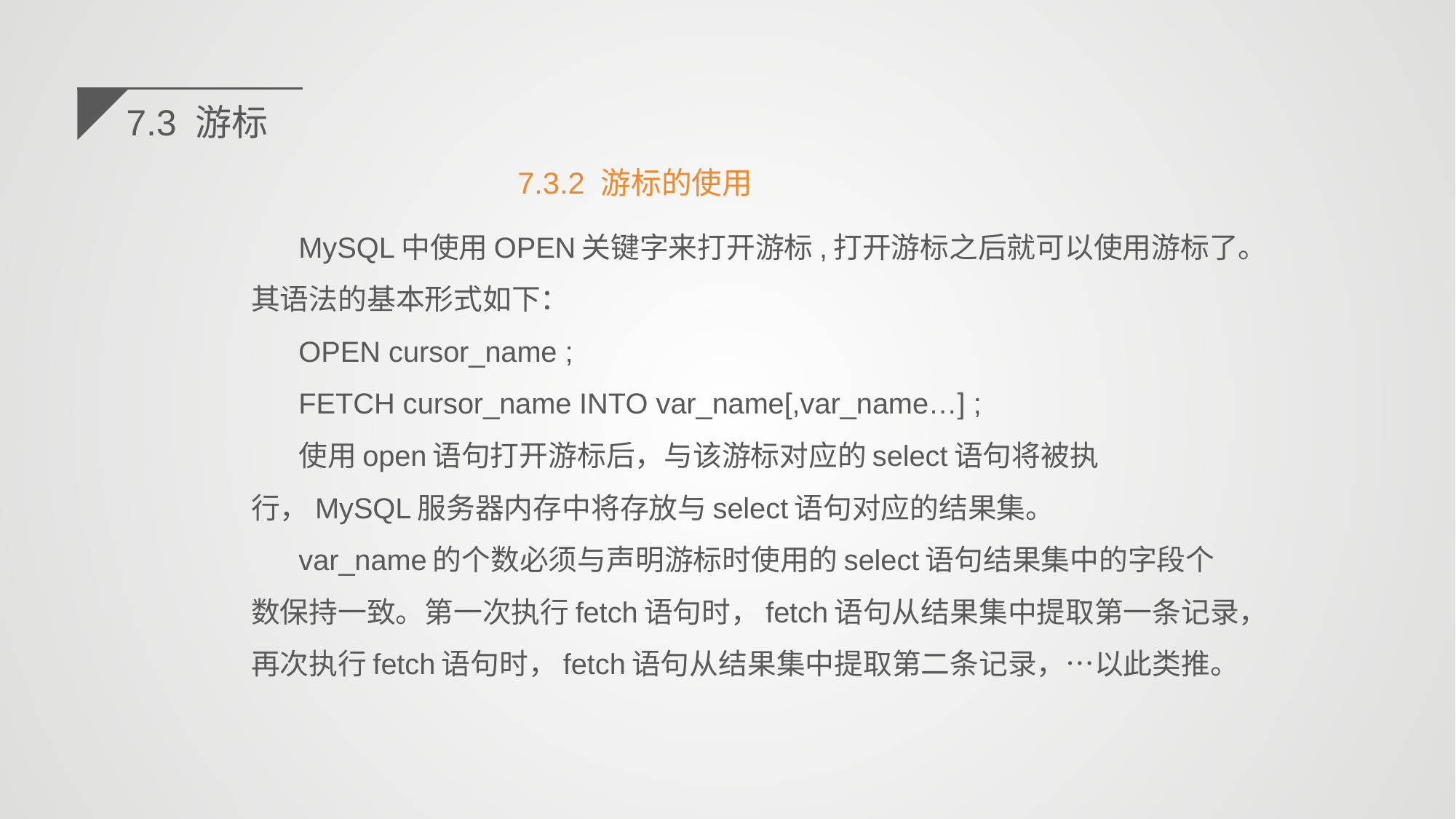

7.3 游标

7.3.2 游标的使用
MySQL中使用OPEN关键字来打开游标,打开游标之后就可以使用游标了。其语法的基本形式如下：
OPEN cursor_name ;
FETCH cursor_name INTO var_name[,var_name…] ;
使用open语句打开游标后，与该游标对应的select语句将被执行，MySQL服务器内存中将存放与select语句对应的结果集。
var_name的个数必须与声明游标时使用的select语句结果集中的字段个数保持一致。第一次执行fetch语句时，fetch语句从结果集中提取第一条记录，再次执行fetch语句时，fetch语句从结果集中提取第二条记录，…以此类推。